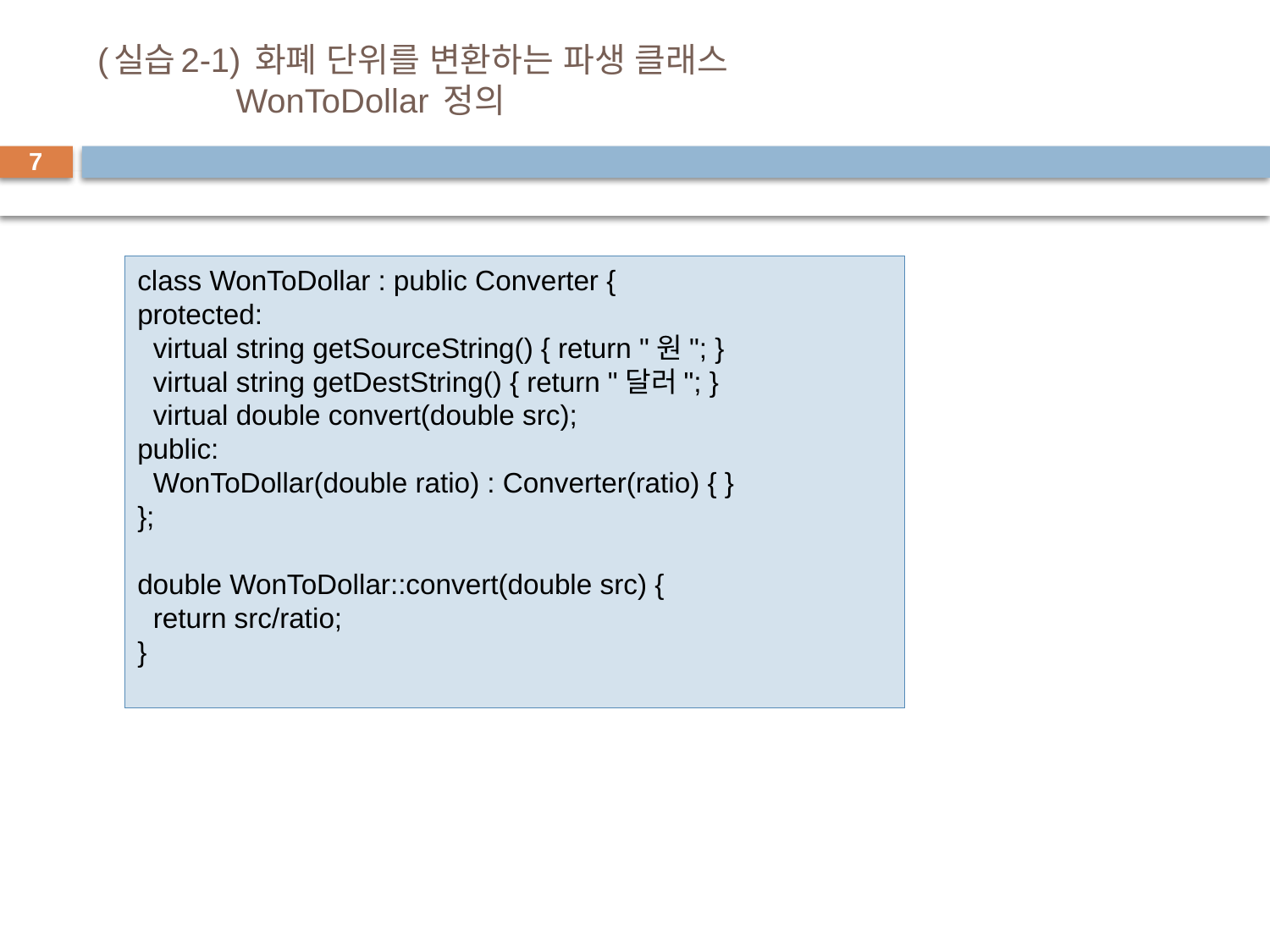

# (실습2-1) 화폐 단위를 변환하는 파생 클래스 WonToDollar 정의
7
class WonToDollar : public Converter {
protected:
  virtual string getSourceString() { return "원"; }
  virtual string getDestString() { return "달러"; }
  virtual double convert(double src);
public:
  WonToDollar(double ratio) : Converter(ratio) { }
};

double WonToDollar::convert(double src) {
  return src/ratio;
}